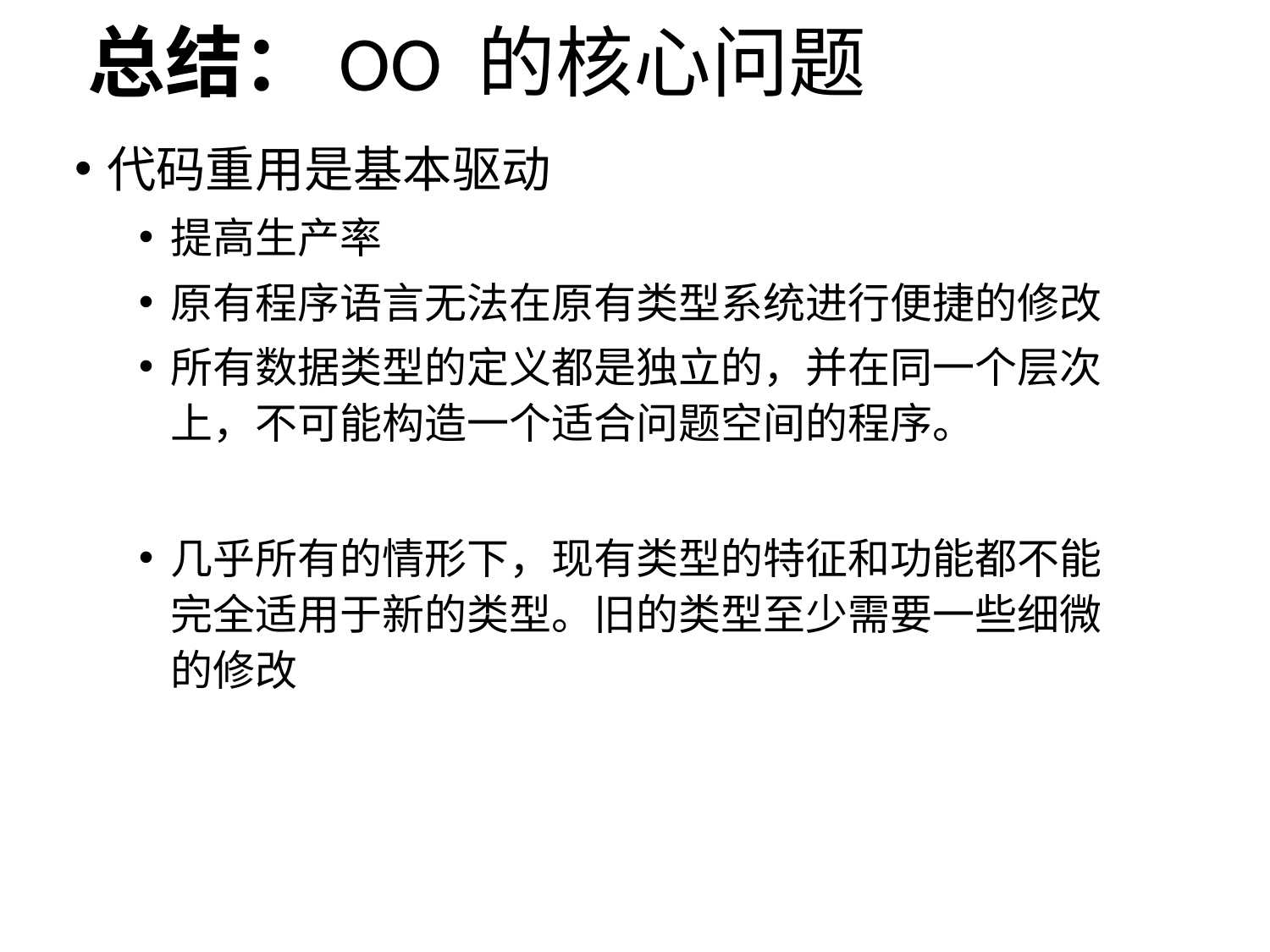

# 总结：OO 的核心问题
代码重用是基本驱动
提高生产率
原有程序语言无法在原有类型系统进行便捷的修改
所有数据类型的定义都是独立的，并在同一个层次上，不可能构造一个适合问题空间的程序。

几乎所有的情形下，现有类型的特征和功能都不能完全适用于新的类型。旧的类型至少需要一些细微的修改